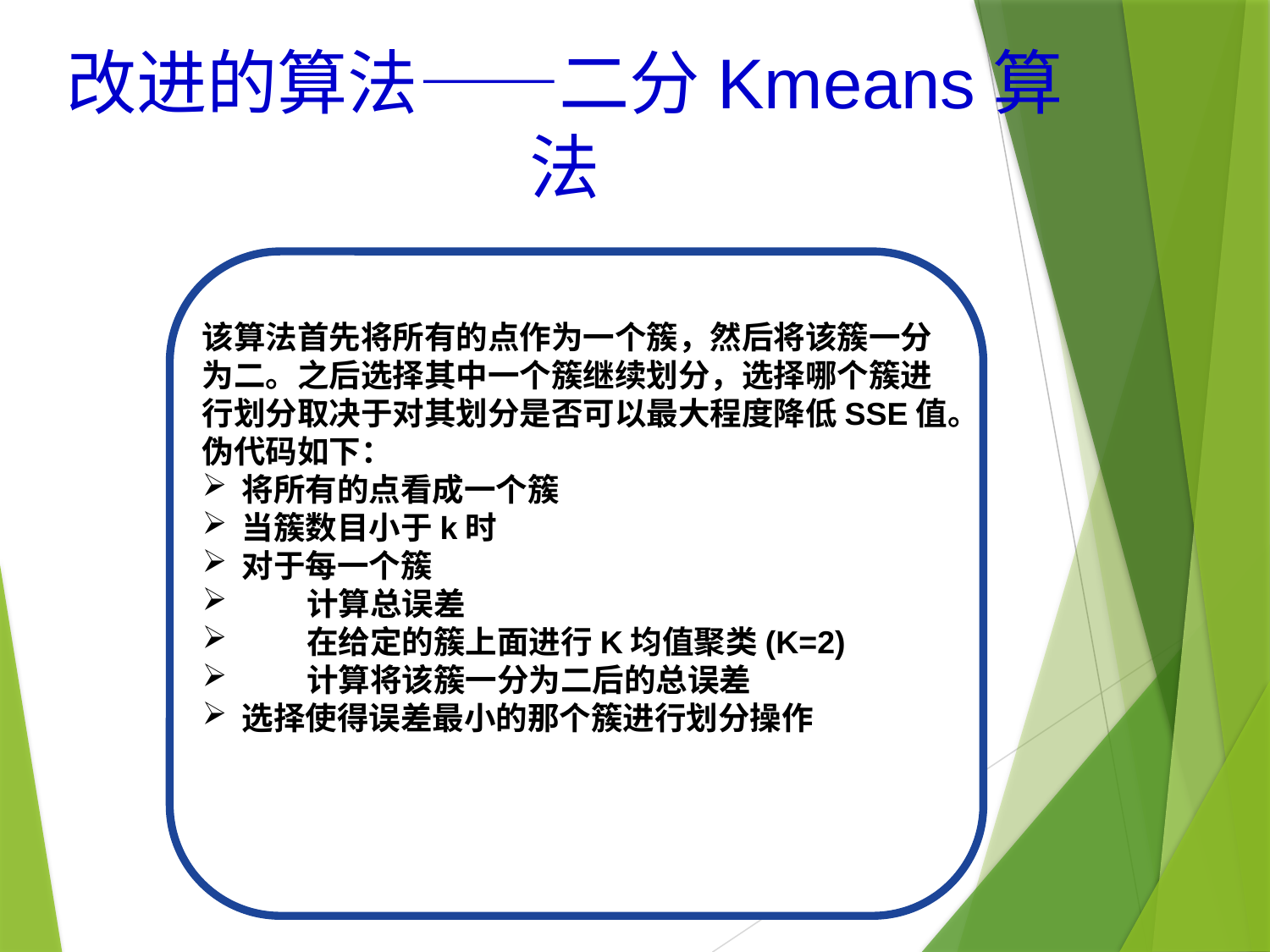

改进的算法——二分Kmeans算法

该算法首先将所有的点作为一个簇，然后将该簇一分为二。之后选择其中一个簇继续划分，选择哪个簇进行划分取决于对其划分是否可以最大程度降低SSE值。
伪代码如下：
将所有的点看成一个簇
当簇数目小于k时
对于每一个簇
        计算总误差
        在给定的簇上面进行K均值聚类(K=2)
        计算将该簇一分为二后的总误差
选择使得误差最小的那个簇进行划分操作

48